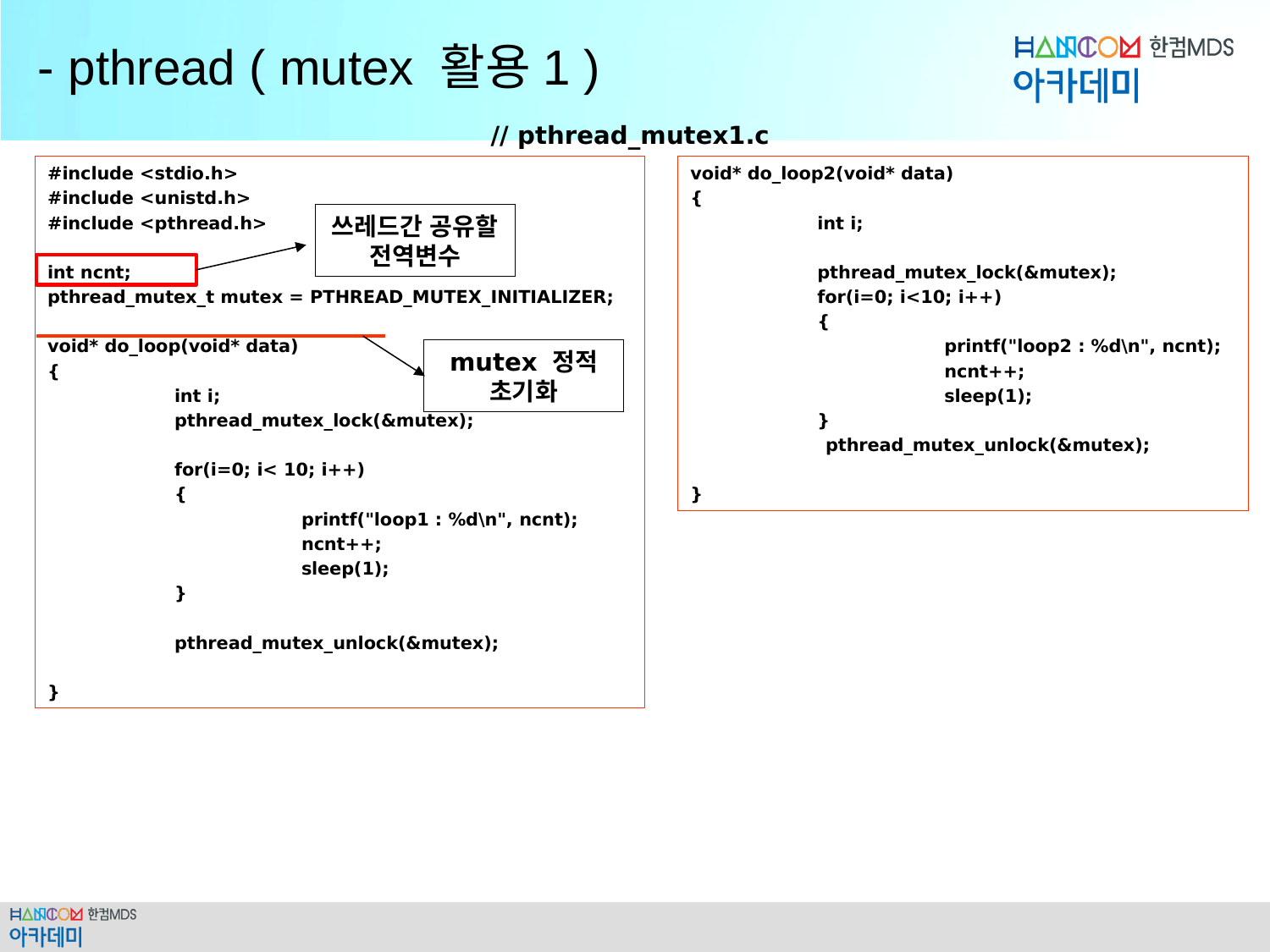

# - pthread ( mutex 활용1 )
// pthread_mutex1.c
#include <stdio.h>
#include <unistd.h>
#include <pthread.h>

int ncnt;
pthread_mutex_t mutex = PTHREAD_MUTEX_INITIALIZER;

void* do_loop(void* data)
{
	int i;
	pthread_mutex_lock(&mutex);

	for(i=0; i< 10; i++)
	{
		printf("loop1 : %d\n", ncnt);
		ncnt++;
		sleep(1);
	}

	pthread_mutex_unlock(&mutex);

}
void* do_loop2(void* data)
{
	int i;

	pthread_mutex_lock(&mutex);
	for(i=0; i<10; i++)
	{
		printf("loop2 : %d\n", ncnt);
		ncnt++;
		sleep(1);
	}
                      pthread_mutex_unlock(&mutex);

}
쓰레드간 공유할 전역변수

mutex 정적 초기화